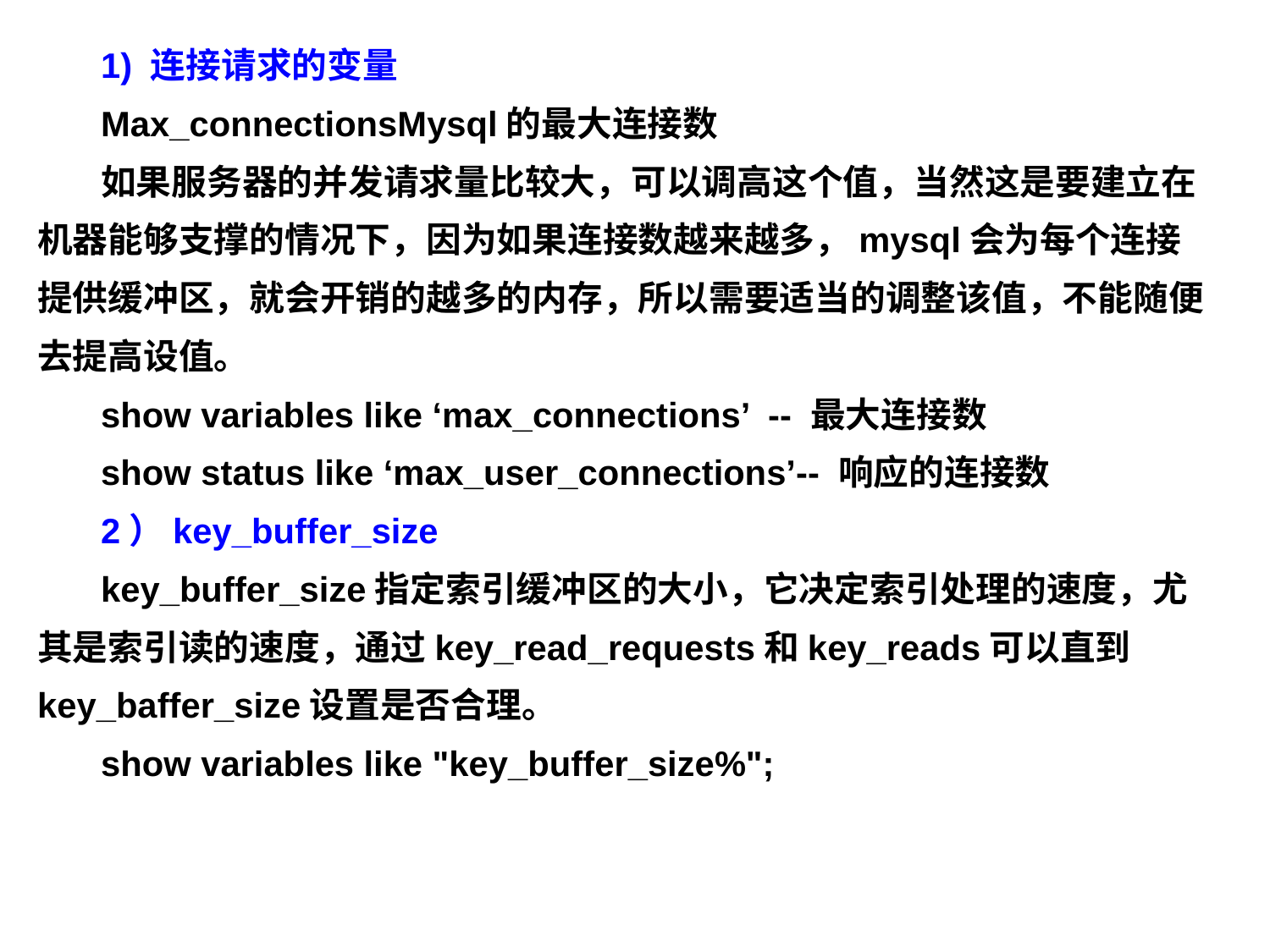

1) 连接请求的变量
Max_connectionsMysql的最大连接数
如果服务器的并发请求量比较大，可以调高这个值，当然这是要建立在机器能够支撑的情况下，因为如果连接数越来越多，mysql会为每个连接提供缓冲区，就会开销的越多的内存，所以需要适当的调整该值，不能随便去提高设值。
show variables like ‘max_connections’  -- 最大连接数
show status like ‘max_user_connections’-- 响应的连接数
2）key_buffer_size
key_buffer_size指定索引缓冲区的大小，它决定索引处理的速度，尤其是索引读的速度，通过key_read_requests和key_reads可以直到key_baffer_size设置是否合理。
show variables like "key_buffer_size%";